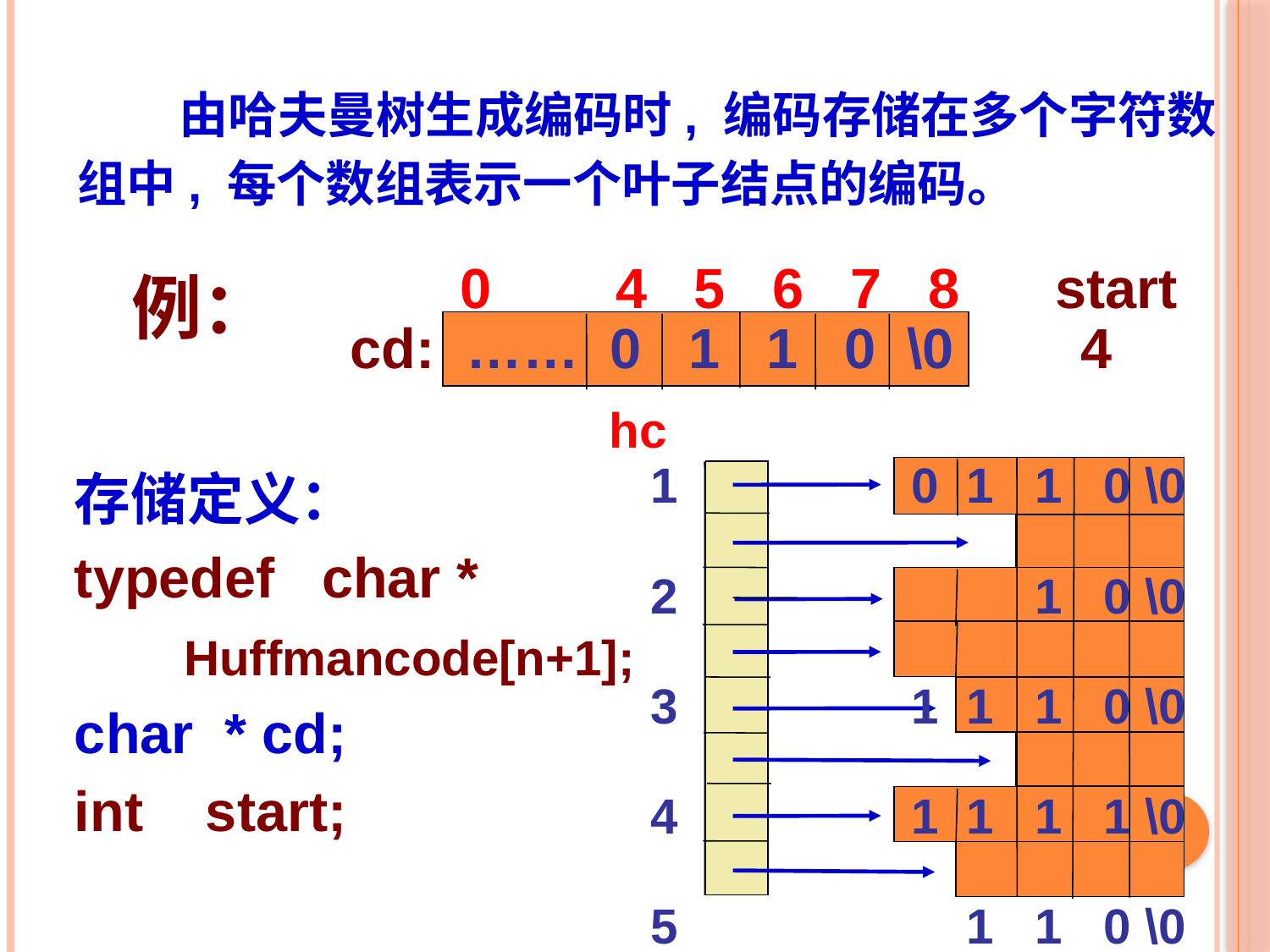

由哈夫曼树生成编码时, 编码存储在多个字符数组中, 每个数组表示一个叶子结点的编码。
例：
        0        4   5   6   7   8      start
 cd:  ……  0   1   1   0  \0        4

   hc
      1                 0  1   1   0 \0
      2                          1   0 \0
      3                 1  1   1   0 \0
      4                 1  1   1   1 \0
      5                     1   1   0 \0
      6                          0   0 \0
      7                 0  1   1   1 \0
      8                     0   1   0 \0

存储定义：
typedef   char *
       Huffmancode[n+1];
char  * cd;
int    start;